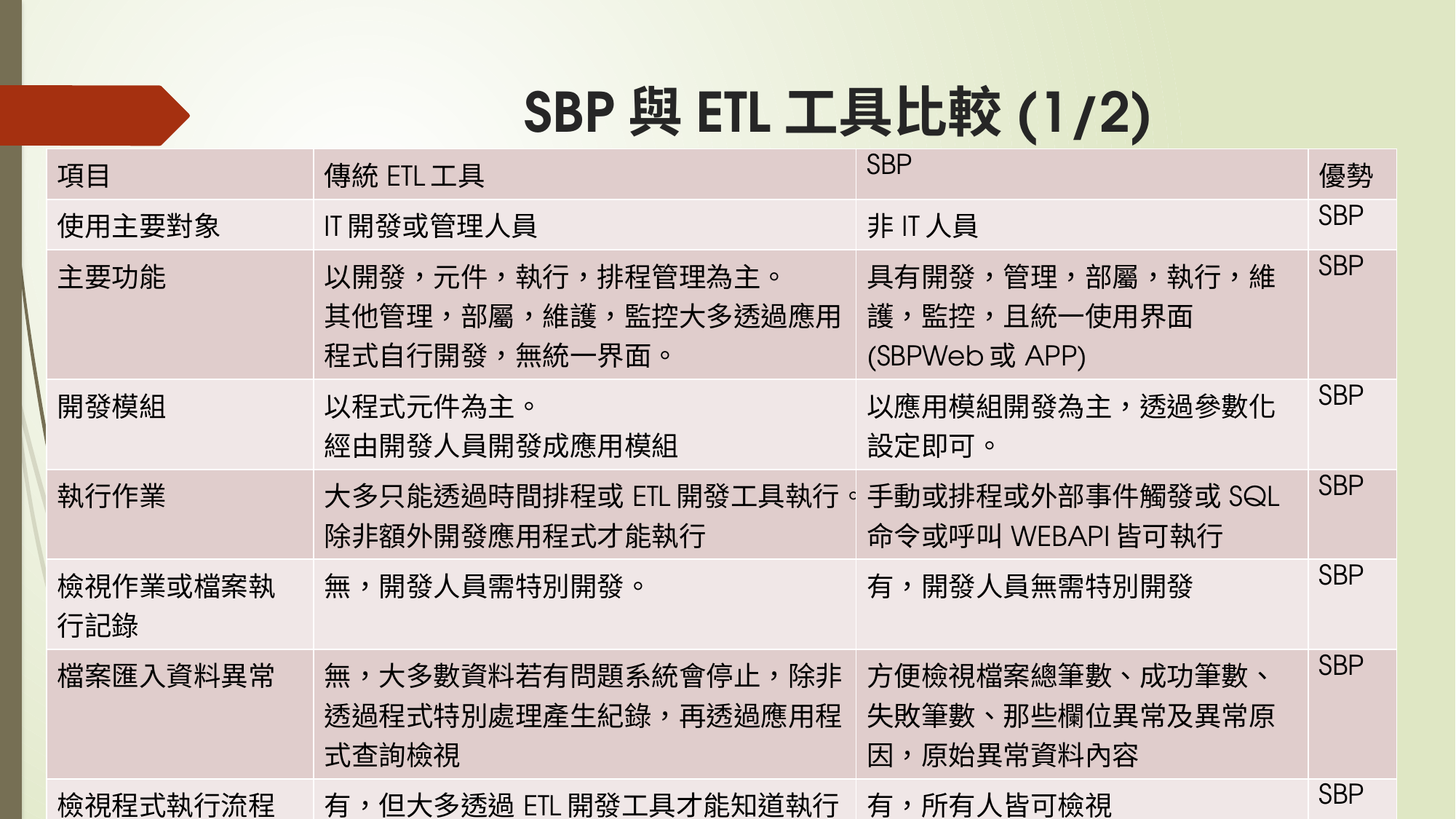

# SBP與ETL工具比較(1/2)
| 項目 | 傳統ETL工具 | SBP | 優勢 |
| --- | --- | --- | --- |
| 使用主要對象 | IT開發或管理人員 | 非IT人員 | SBP |
| 主要功能 | 以開發，元件，執行，排程管理為主。 其他管理，部屬，維護，監控大多透過應用程式自行開發，無統一界面。 | 具有開發，管理，部屬，執行，維護，監控，且統一使用界面(SBPWeb或APP) | SBP |
| 開發模組 | 以程式元件為主。 經由開發人員開發成應用模組 | 以應用模組開發為主，透過參數化設定即可。 | SBP |
| 執行作業 | 大多只能透過時間排程或ETL開發工具執行。 除非額外開發應用程式才能執行 | 手動或排程或外部事件觸發或SQL命令或呼叫WEBAPI皆可執行 | SBP |
| 檢視作業或檔案執行記錄 | 無，開發人員需特別開發。 | 有，開發人員無需特別開發 | SBP |
| 檔案匯入資料異常 | 無，大多數資料若有問題系統會停止，除非透過程式特別處理產生紀錄，再透過應用程式查詢檢視 | 方便檢視檔案總筆數、成功筆數、失敗筆數、那些欄位異常及異常原因，原始異常資料內容 | SBP |
| 檢視程式執行流程 | 有，但大多透過ETL開發工具才能知道執行流程 | 有，所有人皆可檢視 | SBP |